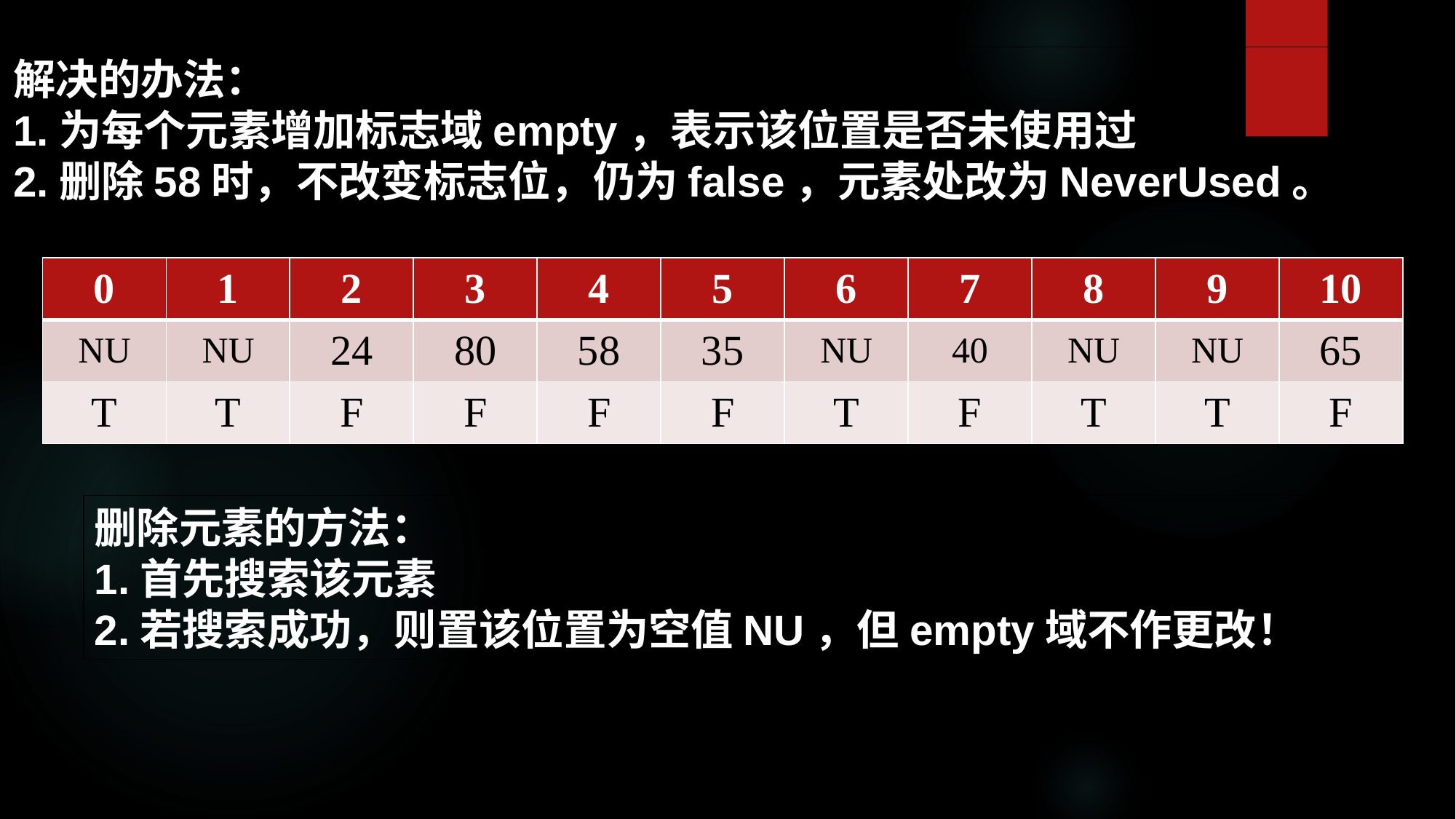

解决的办法：
1.为每个元素增加标志域empty，表示该位置是否未使用过
2.删除58时，不改变标志位，仍为false，元素处改为NeverUsed。
| 0 | 1 | 2 | 3 | 4 | 5 | 6 | 7 | 8 | 9 | 10 |
| --- | --- | --- | --- | --- | --- | --- | --- | --- | --- | --- |
| NU | NU | 24 | 80 | 58 | 35 | NU | 40 | NU | NU | 65 |
| T | T | F | F | F | F | T | F | T | T | F |
删除元素的方法：
1.首先搜索该元素
2.若搜索成功，则置该位置为空值NU，但empty域不作更改！